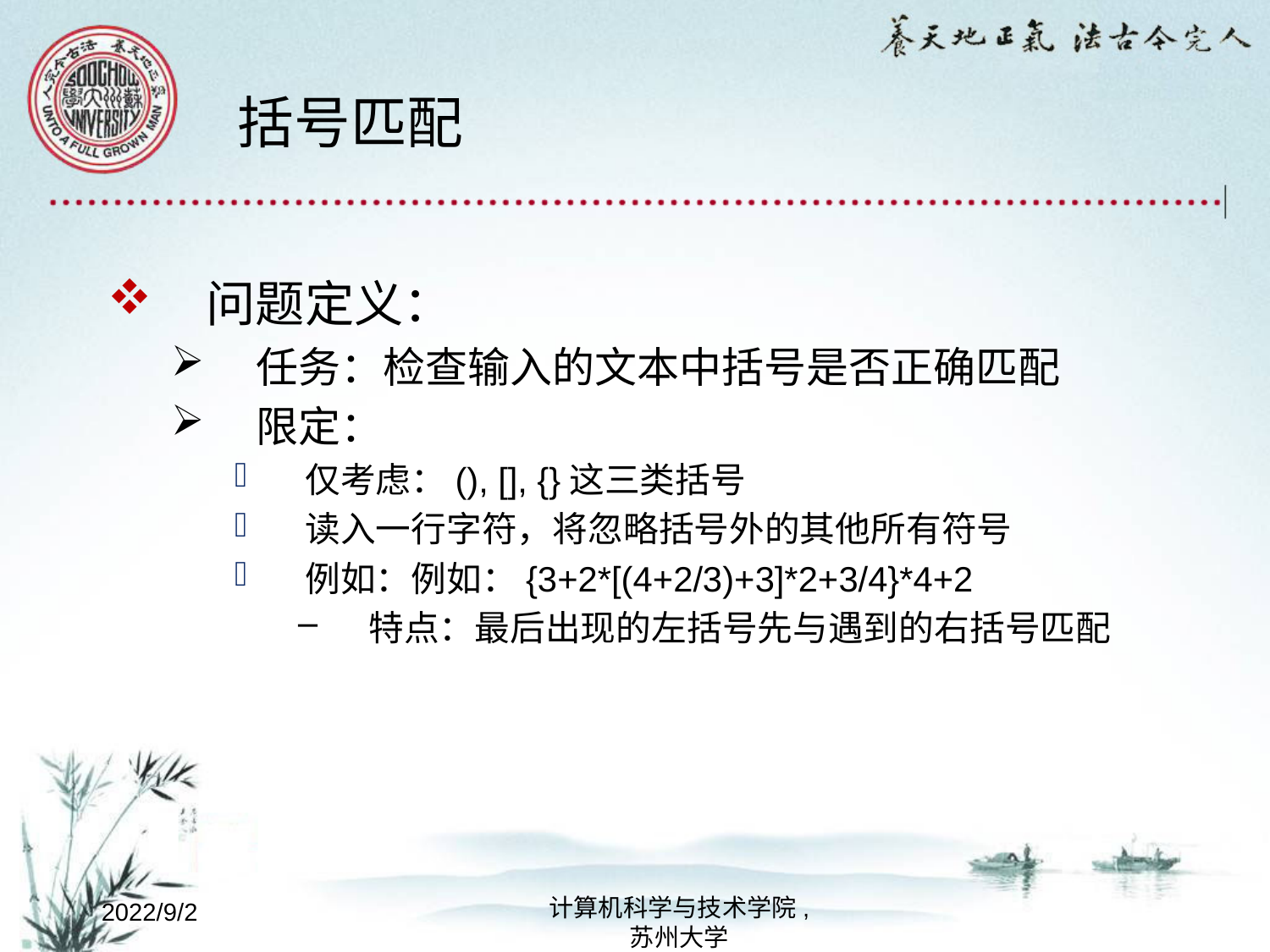

# 括号匹配
问题定义：
任务：检查输入的文本中括号是否正确匹配
限定：
仅考虑：(), [], {}这三类括号
读入一行字符，将忽略括号外的其他所有符号
例如：例如：{3+2*[(4+2/3)+3]*2+3/4}*4+2
特点：最后出现的左括号先与遇到的右括号匹配
计算机科学与技术学院,
苏州大学
2022/9/2